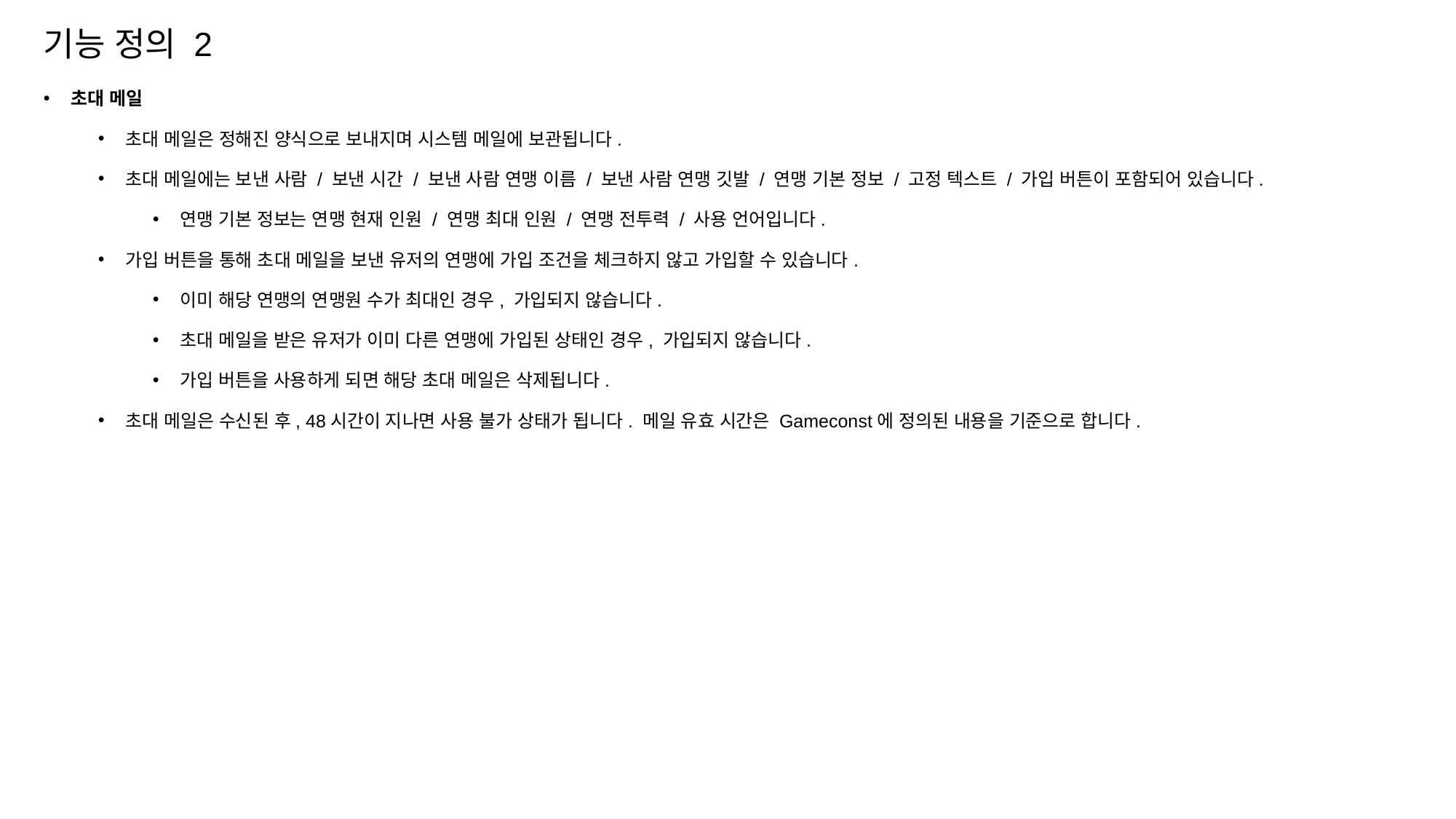

기능 정의 2
초대 메일
초대 메일은 정해진 양식으로 보내지며 시스템 메일에 보관됩니다.
초대 메일에는 보낸 사람 / 보낸 시간 / 보낸 사람 연맹 이름 / 보낸 사람 연맹 깃발 / 연맹 기본 정보 / 고정 텍스트 / 가입 버튼이 포함되어 있습니다.
연맹 기본 정보는 연맹 현재 인원 / 연맹 최대 인원 / 연맹 전투력 / 사용 언어입니다.
가입 버튼을 통해 초대 메일을 보낸 유저의 연맹에 가입 조건을 체크하지 않고 가입할 수 있습니다.
이미 해당 연맹의 연맹원 수가 최대인 경우, 가입되지 않습니다.
초대 메일을 받은 유저가 이미 다른 연맹에 가입된 상태인 경우, 가입되지 않습니다.
가입 버튼을 사용하게 되면 해당 초대 메일은 삭제됩니다.
초대 메일은 수신된 후, 48시간이 지나면 사용 불가 상태가 됩니다. 메일 유효 시간은 Gameconst에 정의된 내용을 기준으로 합니다.